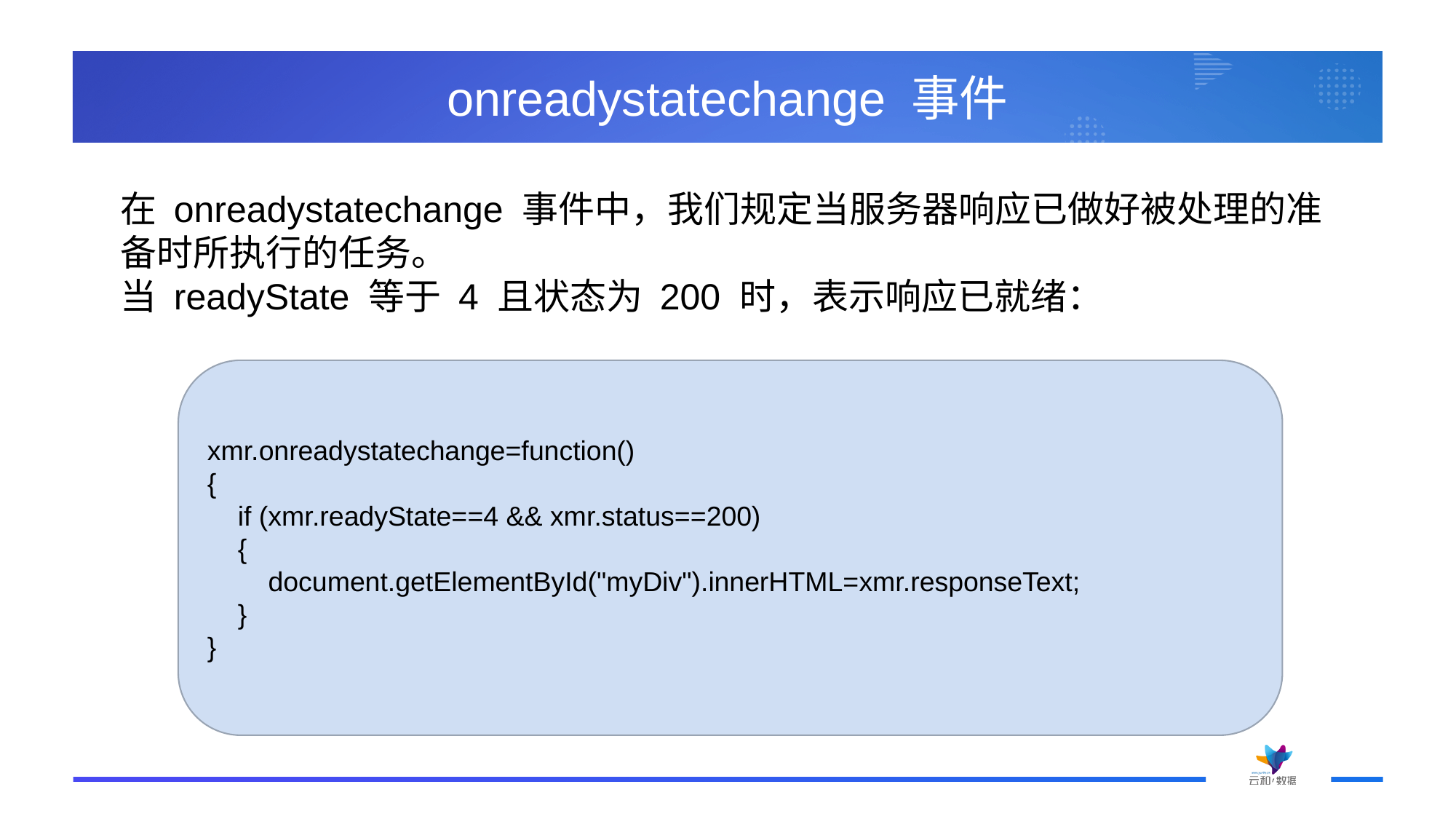

# onreadystatechange 事件

在 onreadystatechange 事件中，我们规定当服务器响应已做好被处理的准备时所执行的任务。
当 readyState 等于 4 且状态为 200 时，表示响应已就绪：
xmr.onreadystatechange=function()
{
    if (xmr.readyState==4 && xmr.status==200)
    {
        document.getElementById("myDiv").innerHTML=xmr.responseText;
    }
}